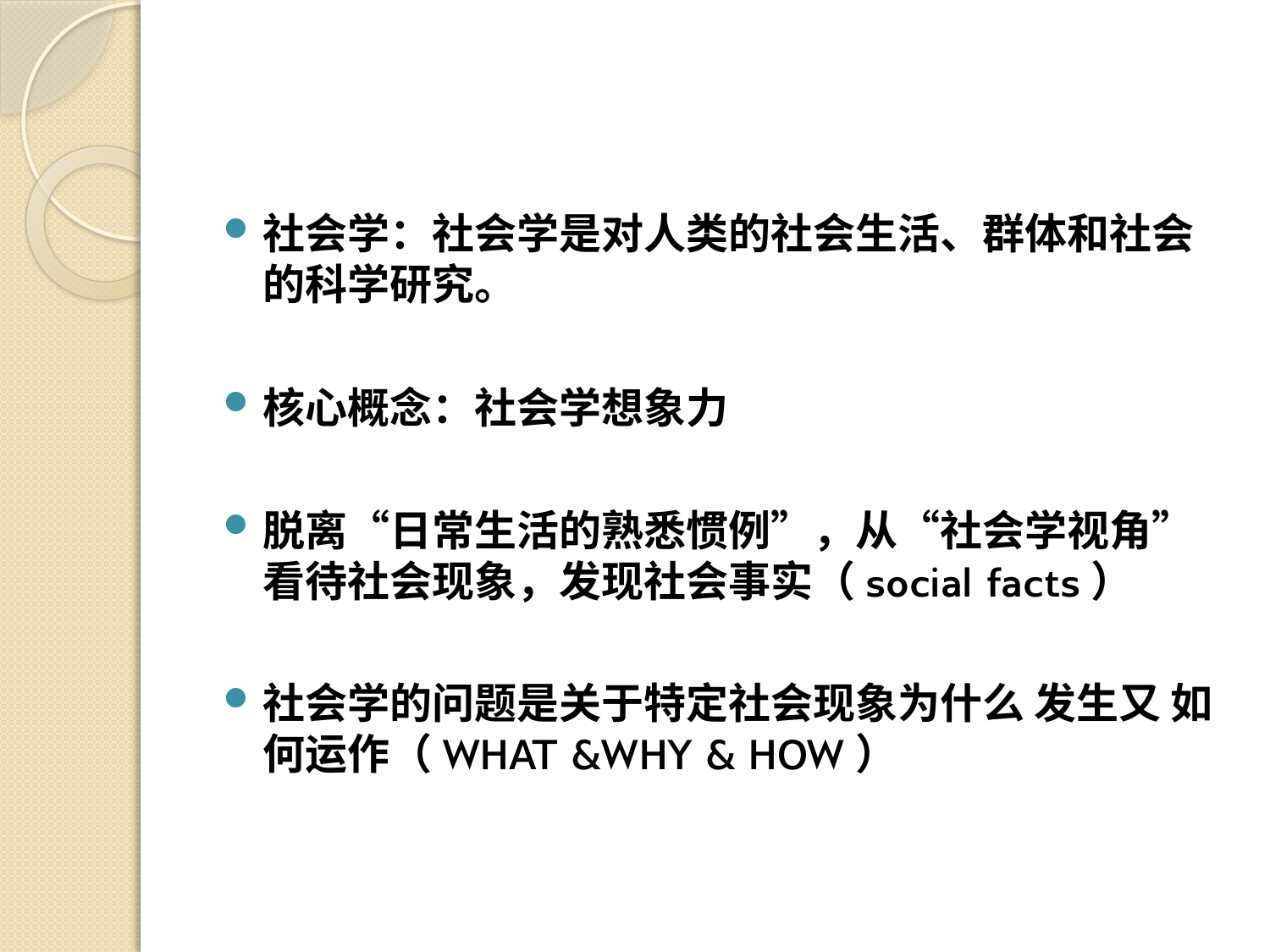

#
社会学：社会学是对人类的社会生活、群体和社会的科学研究。

核心概念：社会学想象力

脱离“日常生活的熟悉惯例”，从“社会学视角”看待社会现象，发现社会事实（social facts）

社会学的问题是关于特定社会现象为什么 发生又 如何运作（WHAT &WHY & HOW）